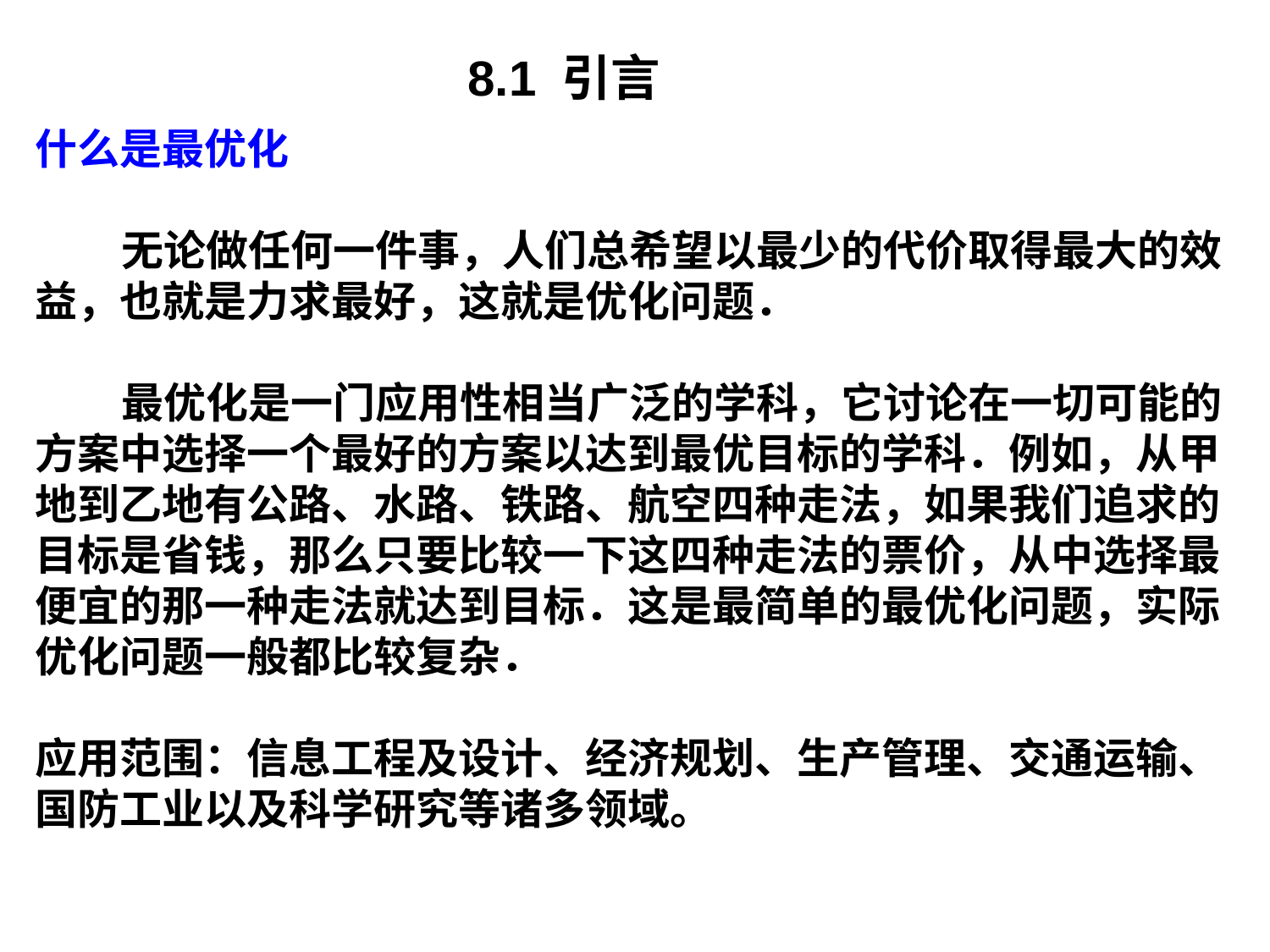

8.1 引言
什么是最优化

        无论做任何一件事，人们总希望以最少的代价取得最大的效益，也就是力求最好，这就是优化问题．

        最优化是一门应用性相当广泛的学科，它讨论在一切可能的方案中选择一个最好的方案以达到最优目标的学科．例如，从甲地到乙地有公路、水路、铁路、航空四种走法，如果我们追求的目标是省钱，那么只要比较一下这四种走法的票价，从中选择最便宜的那一种走法就达到目标．这是最简单的最优化问题，实际优化问题一般都比较复杂．

应用范围：信息工程及设计、经济规划、生产管理、交通运输、国防工业以及科学研究等诸多领域。